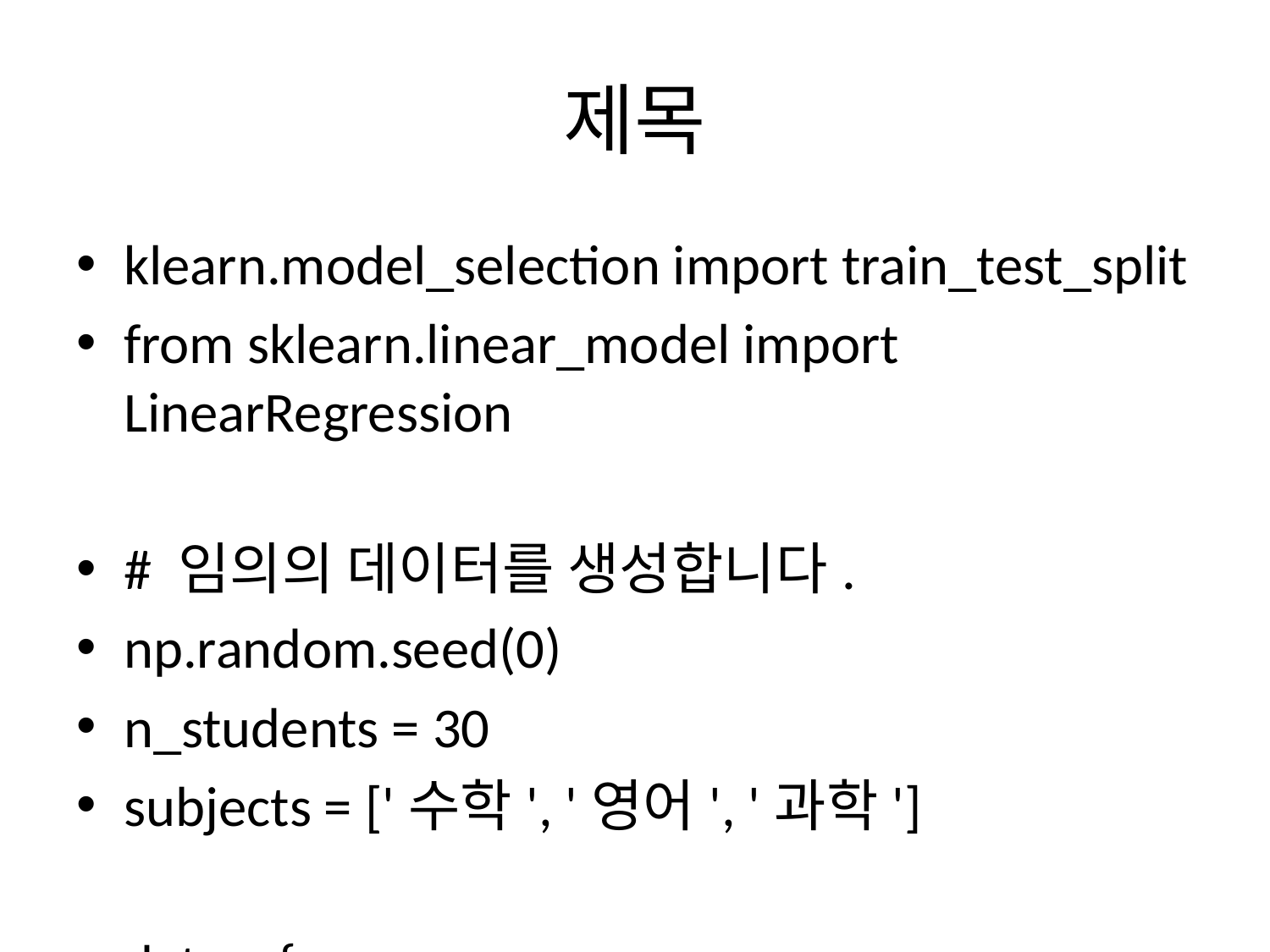

# 제목
klearn.model_selection import train_test_split
from sklearn.linear_model import LinearRegression

# 임의의 데이터를 생성합니다.
np.random.seed(0)
n_students = 30
subjects = ['수학', '영어', '과학']

data = {